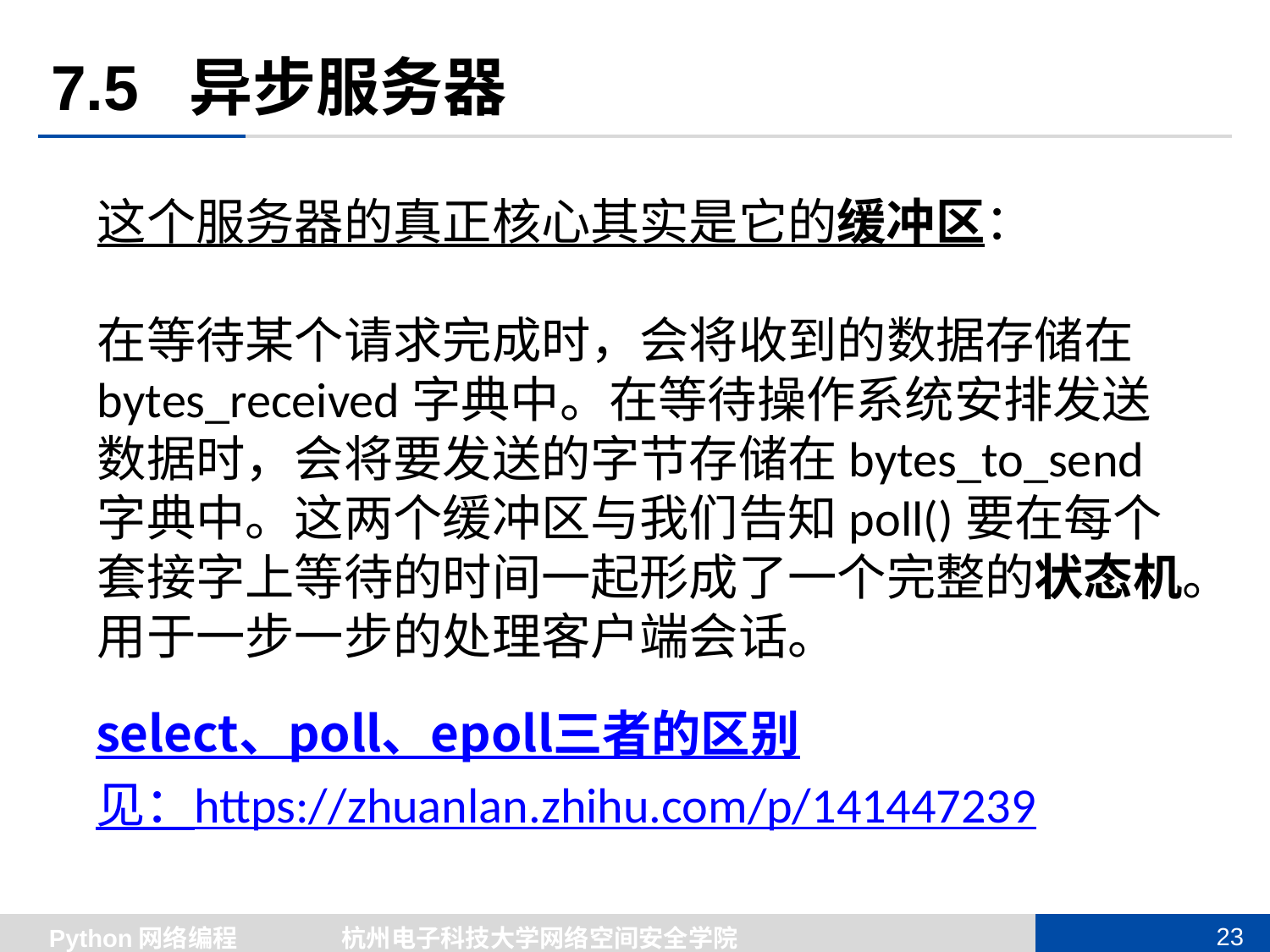

# 7.5  异步服务器
这个服务器的真正核心其实是它的缓冲区：

在等待某个请求完成时，会将收到的数据存储在bytes_received字典中。在等待操作系统安排发送数据时，会将要发送的字节存储在bytes_to_send字典中。这两个缓冲区与我们告知poll()要在每个套接字上等待的时间一起形成了一个完整的状态机。用于一步一步的处理客户端会话。
select、poll、epoll三者的区别
见：https://zhuanlan.zhihu.com/p/141447239